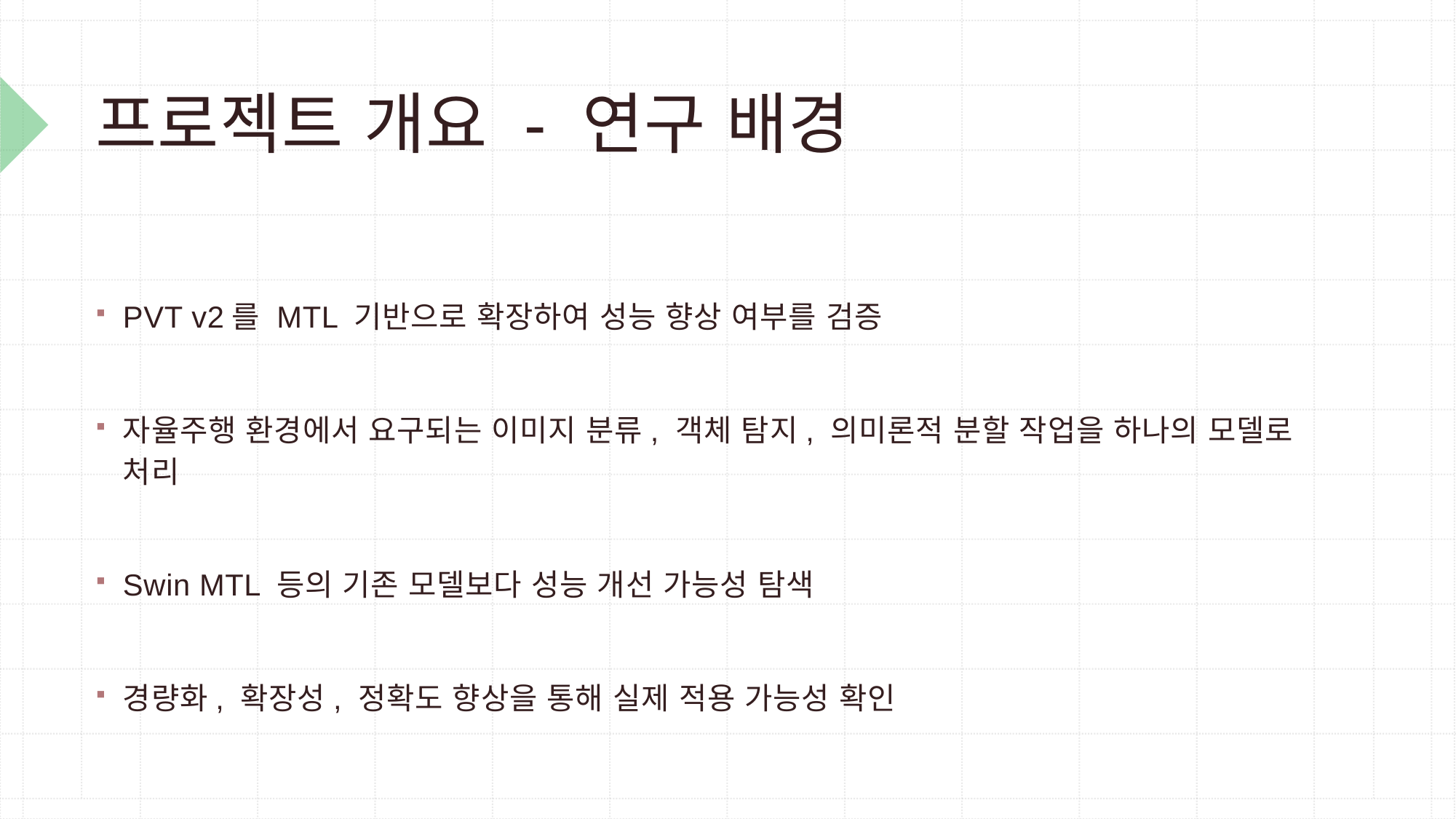

# 프로젝트 개요 - 연구 배경
PVT v2를 MTL 기반으로 확장하여 성능 향상 여부를 검증

자율주행 환경에서 요구되는 이미지 분류, 객체 탐지, 의미론적 분할 작업을 하나의 모델로 처리

Swin MTL 등의 기존 모델보다 성능 개선 가능성 탐색

경량화, 확장성, 정확도 향상을 통해 실제 적용 가능성 확인